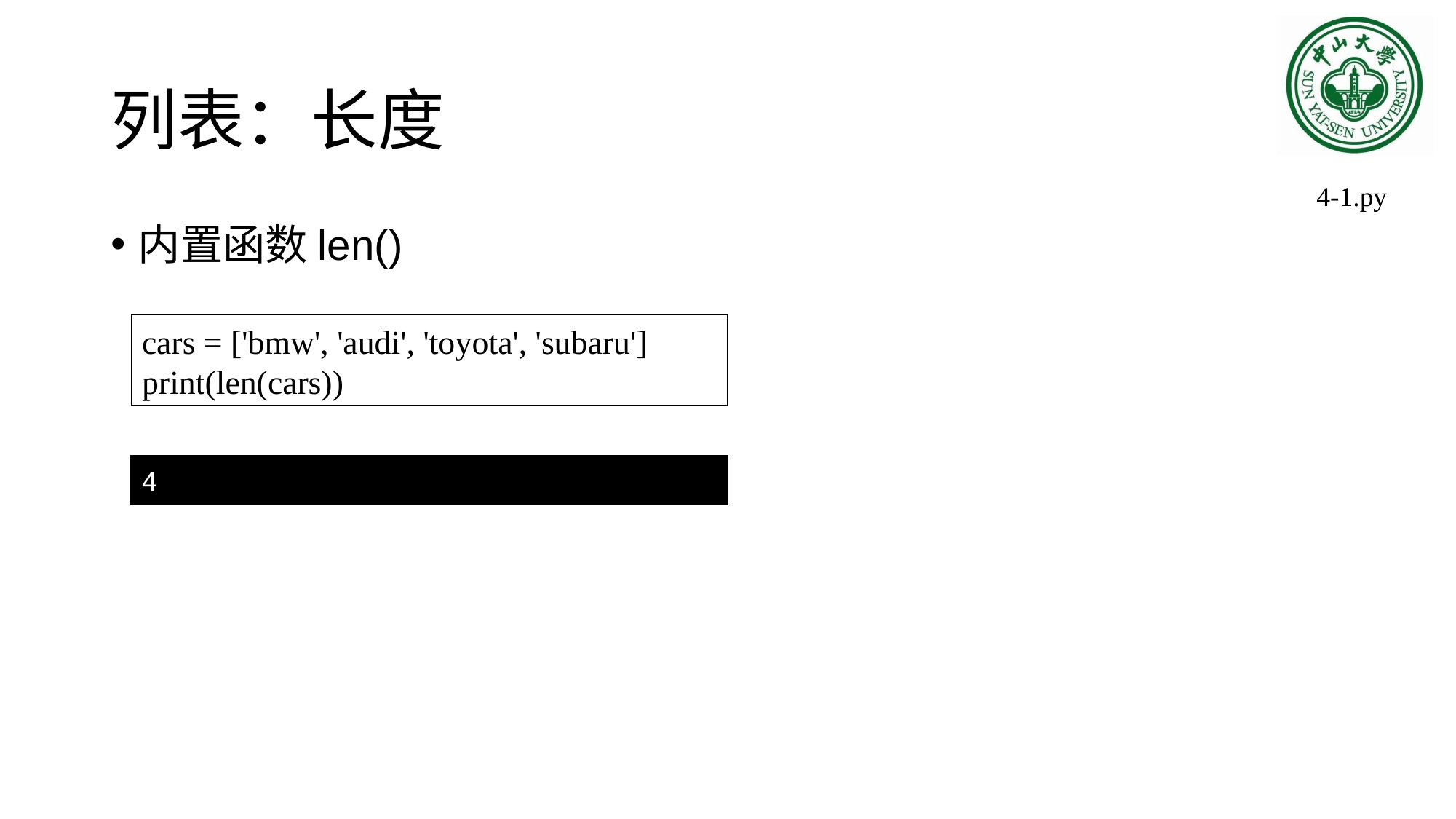

# 列表：长度
4-1.py
内置函数len()

cars = ['bmw', 'audi', 'toyota', 'subaru']
print(len(cars))
4